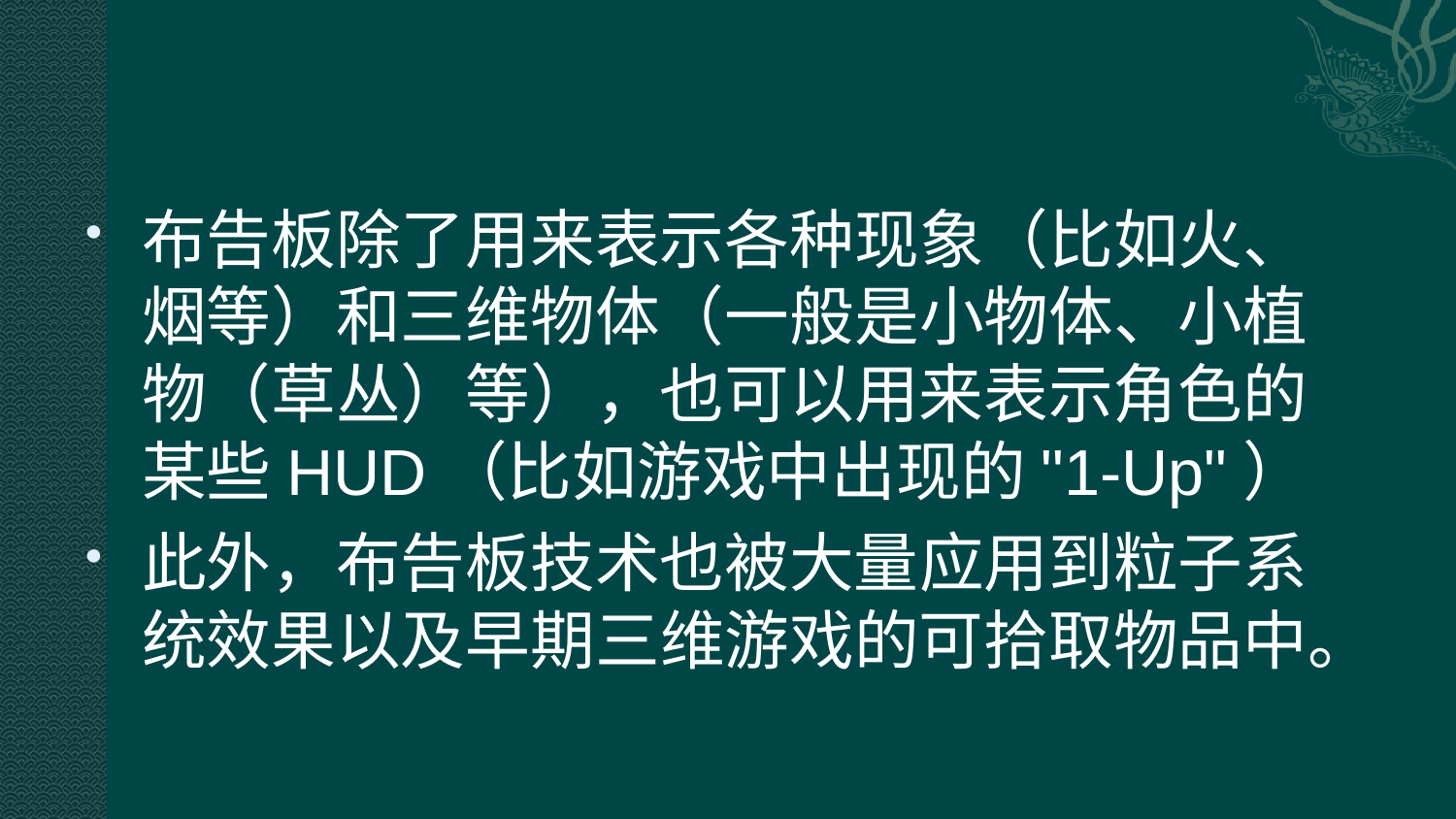

#
布告板除了用来表示各种现象（比如火、烟等）和三维物体（一般是小物体、小植物（草丛）等），也可以用来表示角色的某些HUD（比如游戏中出现的"1-Up"）
此外，布告板技术也被大量应用到粒子系统效果以及早期三维游戏的可拾取物品中。